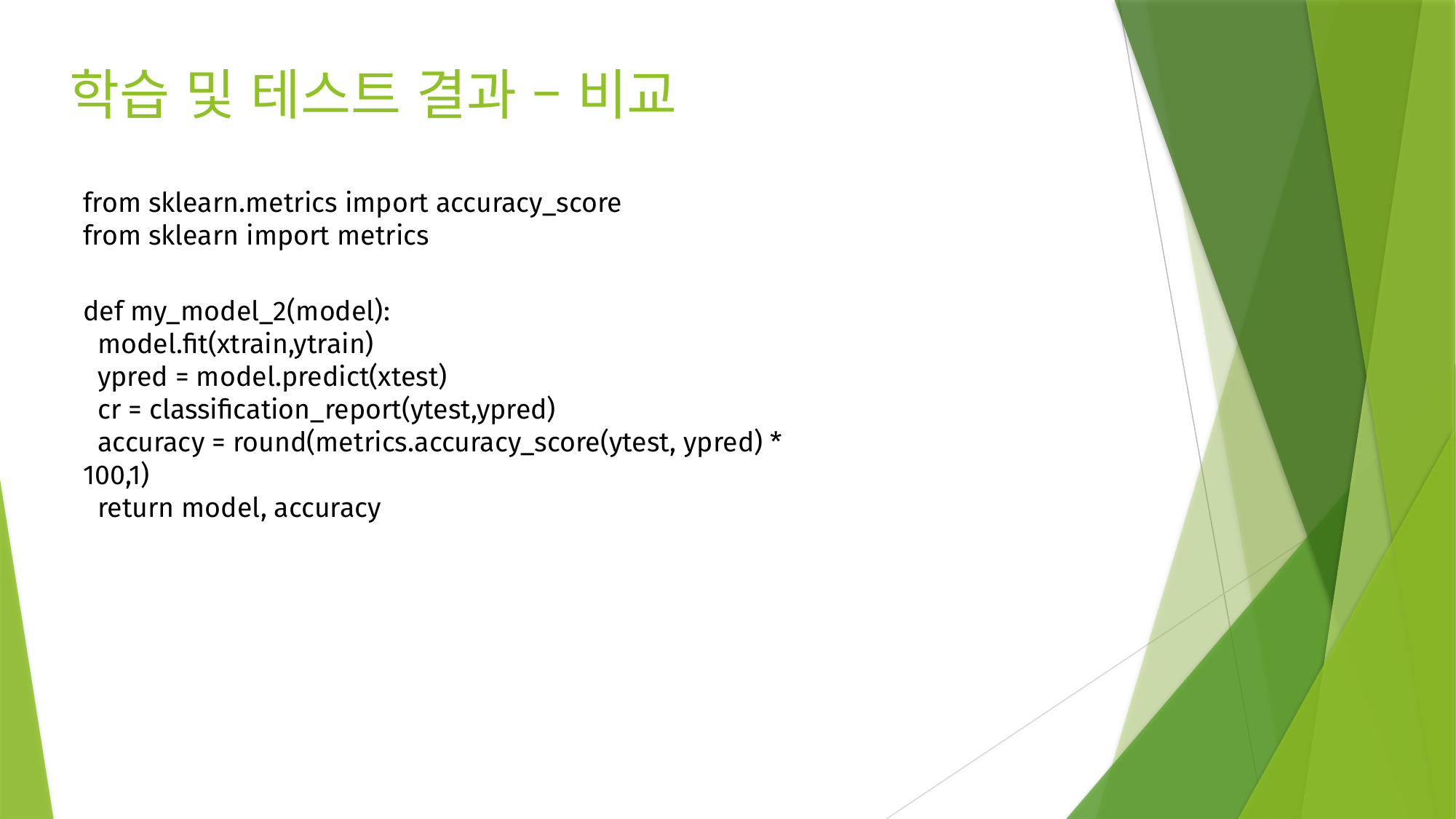

# 학습 및 테스트 결과 – 비교
from sklearn.metrics import accuracy_score
from sklearn import metrics
def my_model_2(model):
  model.fit(xtrain,ytrain)
  ypred = model.predict(xtest)
  cr = classification_report(ytest,ypred)
  accuracy = round(metrics.accuracy_score(ytest, ypred) * 100,1)
  return model, accuracy